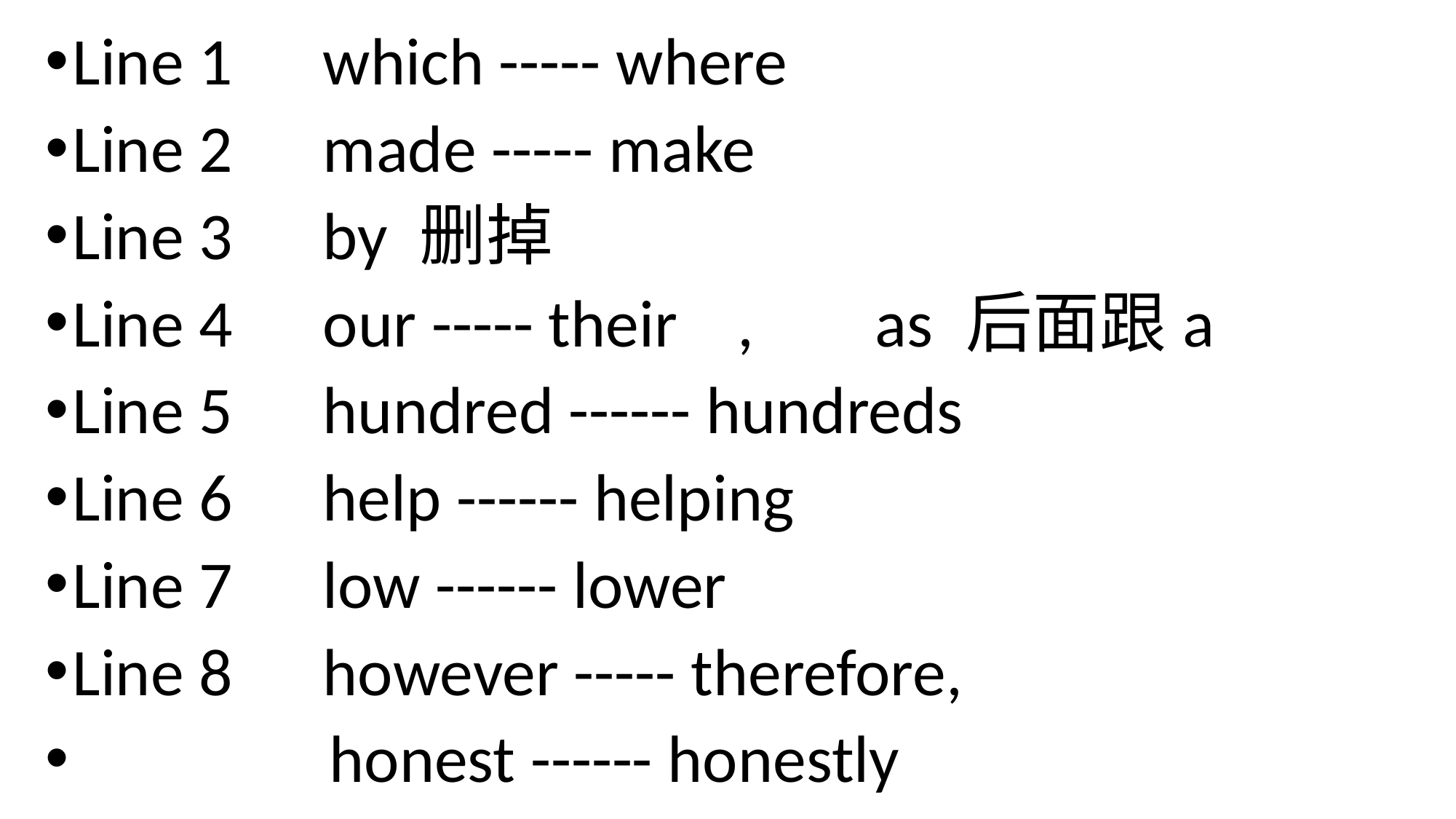

Line 1      which ----- where
Line 2      made ----- make
Line 3      by 删掉
Line 4      our ----- their    ,        as 后面跟a
Line 5      hundred ------ hundreds
Line 6      help ------ helping
Line 7      low ------ lower
Line 8      however ----- therefore,
                 honest ------ honestly